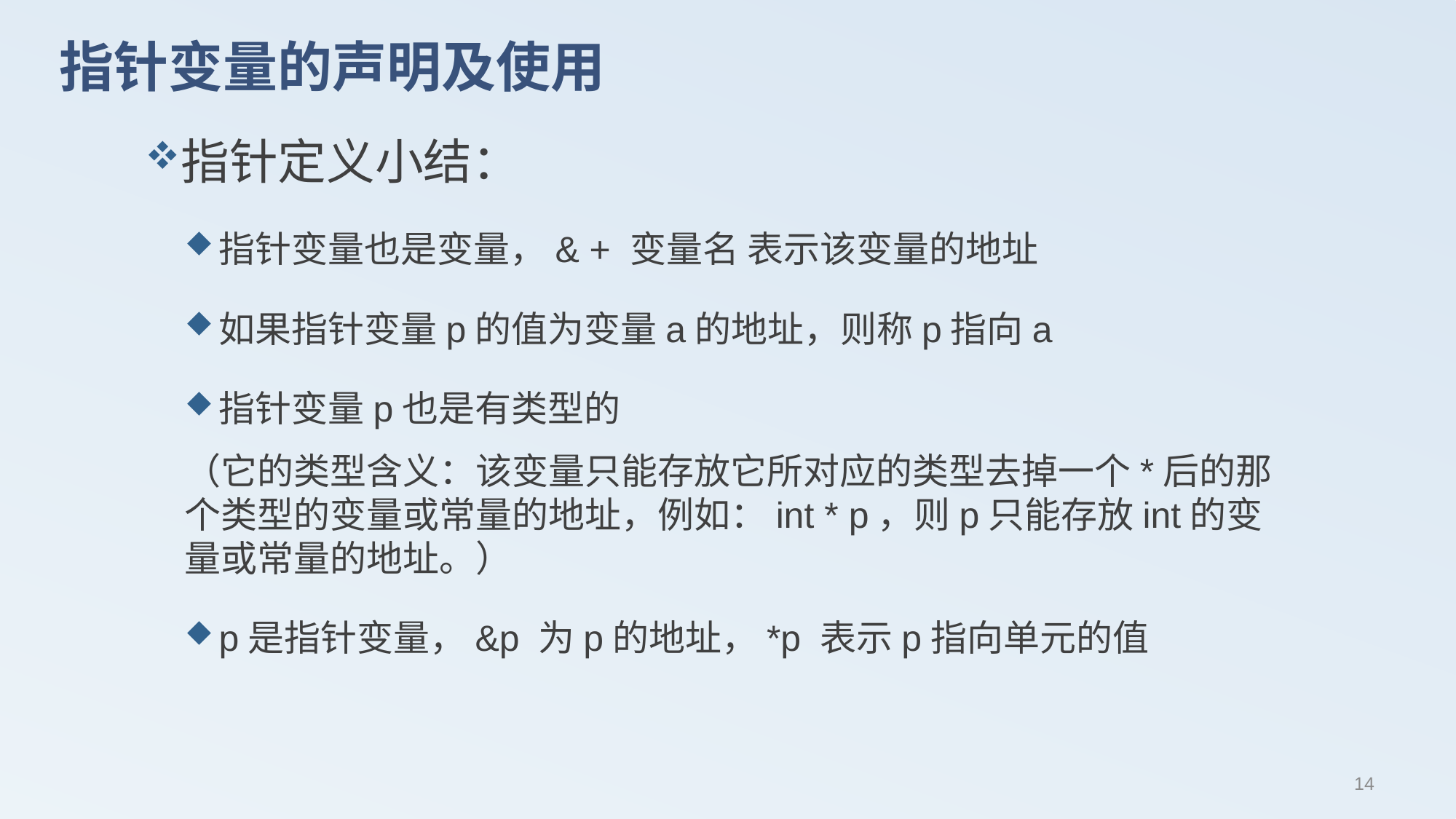

# 指针变量的声明及使用
指针定义小结：
指针变量也是变量，& + 变量名 表示该变量的地址
如果指针变量p的值为变量a的地址，则称p指向a
指针变量p也是有类型的
（它的类型含义：该变量只能存放它所对应的类型去掉一个*后的那个类型的变量或常量的地址，例如：int * p，则p只能存放int的变量或常量的地址。）
p是指针变量，&p 为p的地址，*p 表示p指向单元的值